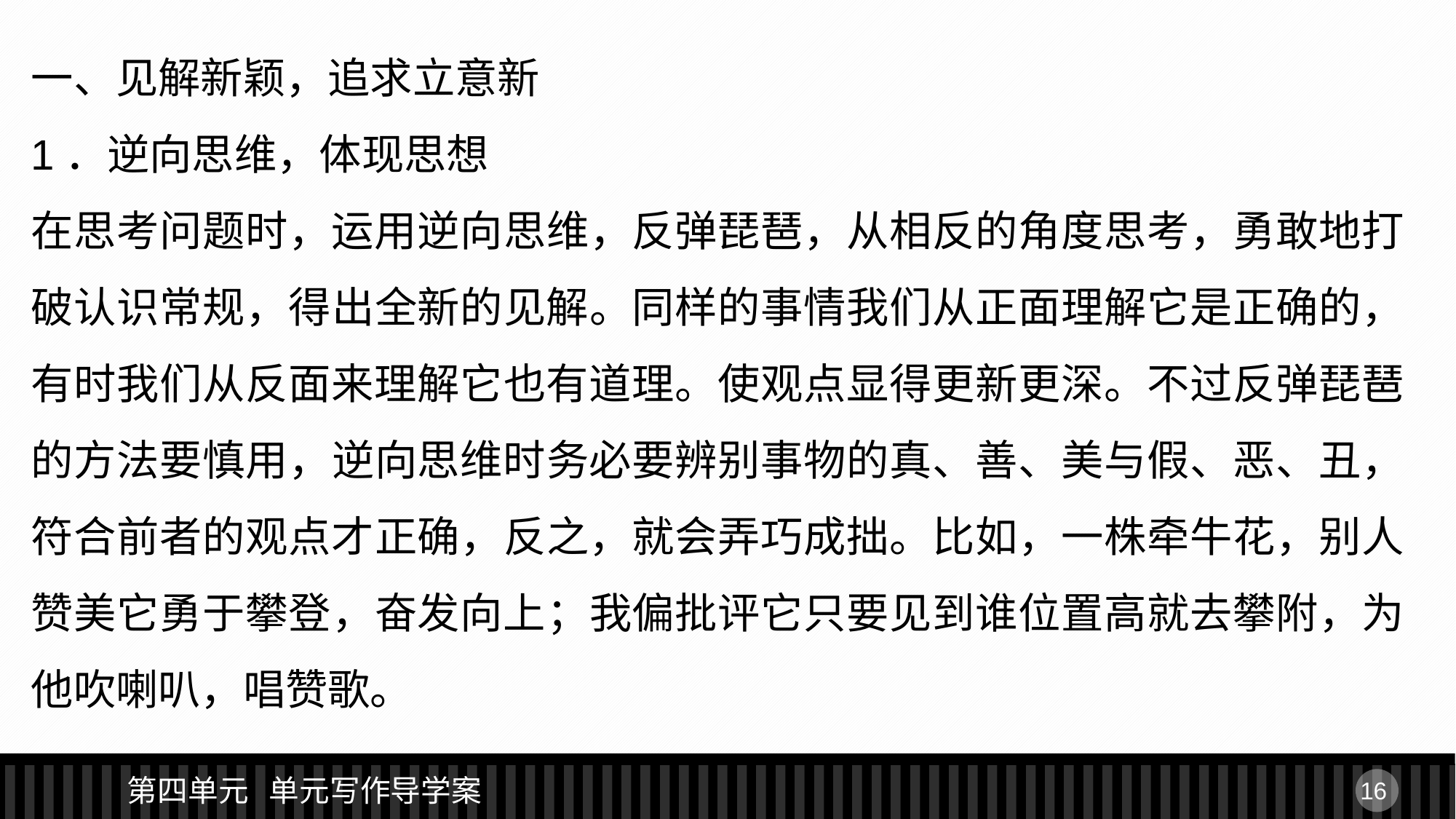

一、见解新颖，追求立意新
1．逆向思维，体现思想
在思考问题时，运用逆向思维，反弹琵琶，从相反的角度思考，勇敢地打破认识常规，得出全新的见解。同样的事情我们从正面理解它是正确的，有时我们从反面来理解它也有道理。使观点显得更新更深。不过反弹琵琶的方法要慎用，逆向思维时务必要辨别事物的真、善、美与假、恶、丑，符合前者的观点才正确，反之，就会弄巧成拙。比如，一株牵牛花，别人赞美它勇于攀登，奋发向上；我偏批评它只要见到谁位置高就去攀附，为他吹喇叭，唱赞歌。